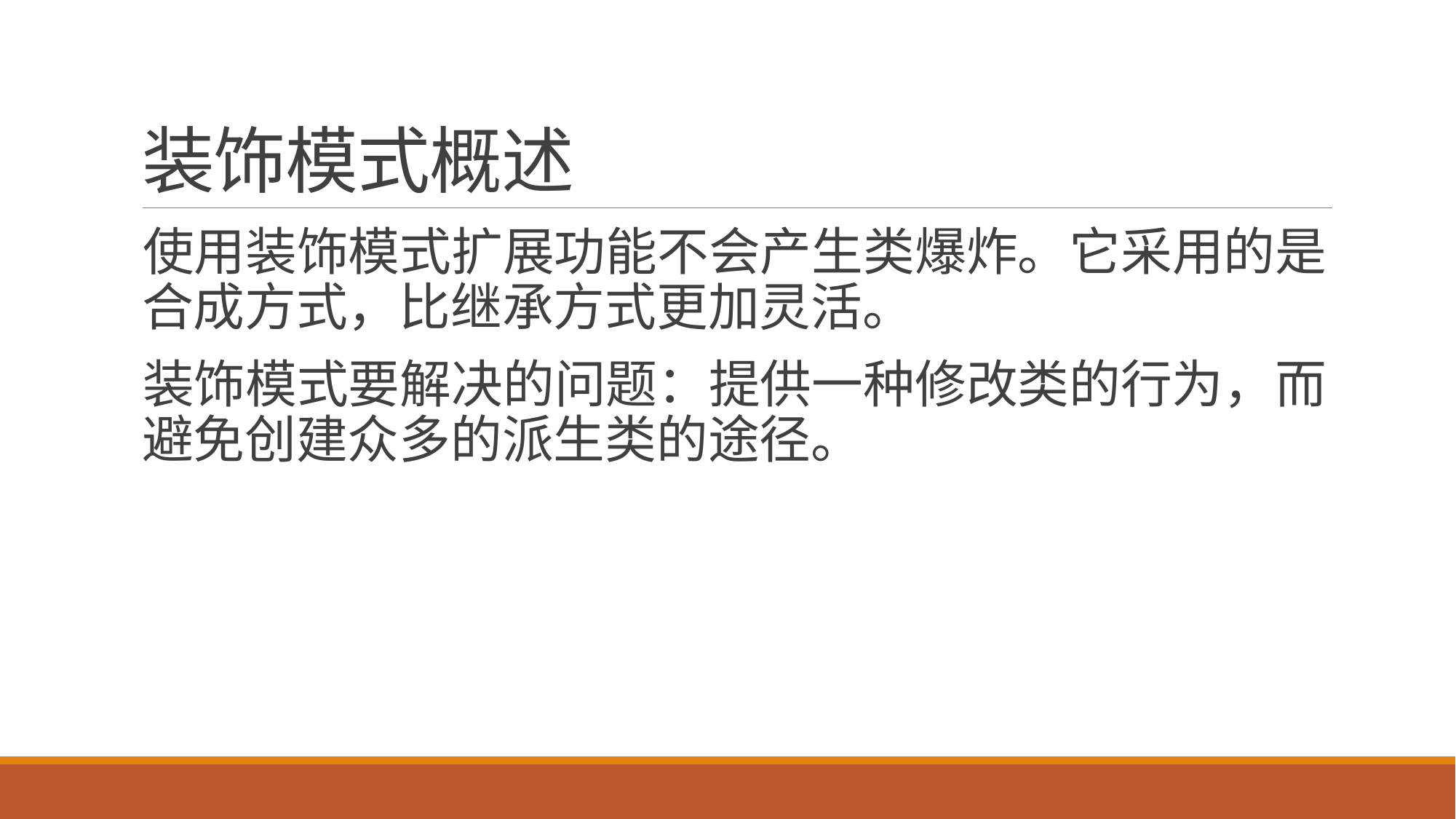

# 装饰模式概述
使用装饰模式扩展功能不会产生类爆炸。它采用的是合成方式，比继承方式更加灵活。
装饰模式要解决的问题：提供一种修改类的行为，而避免创建众多的派生类的途径。